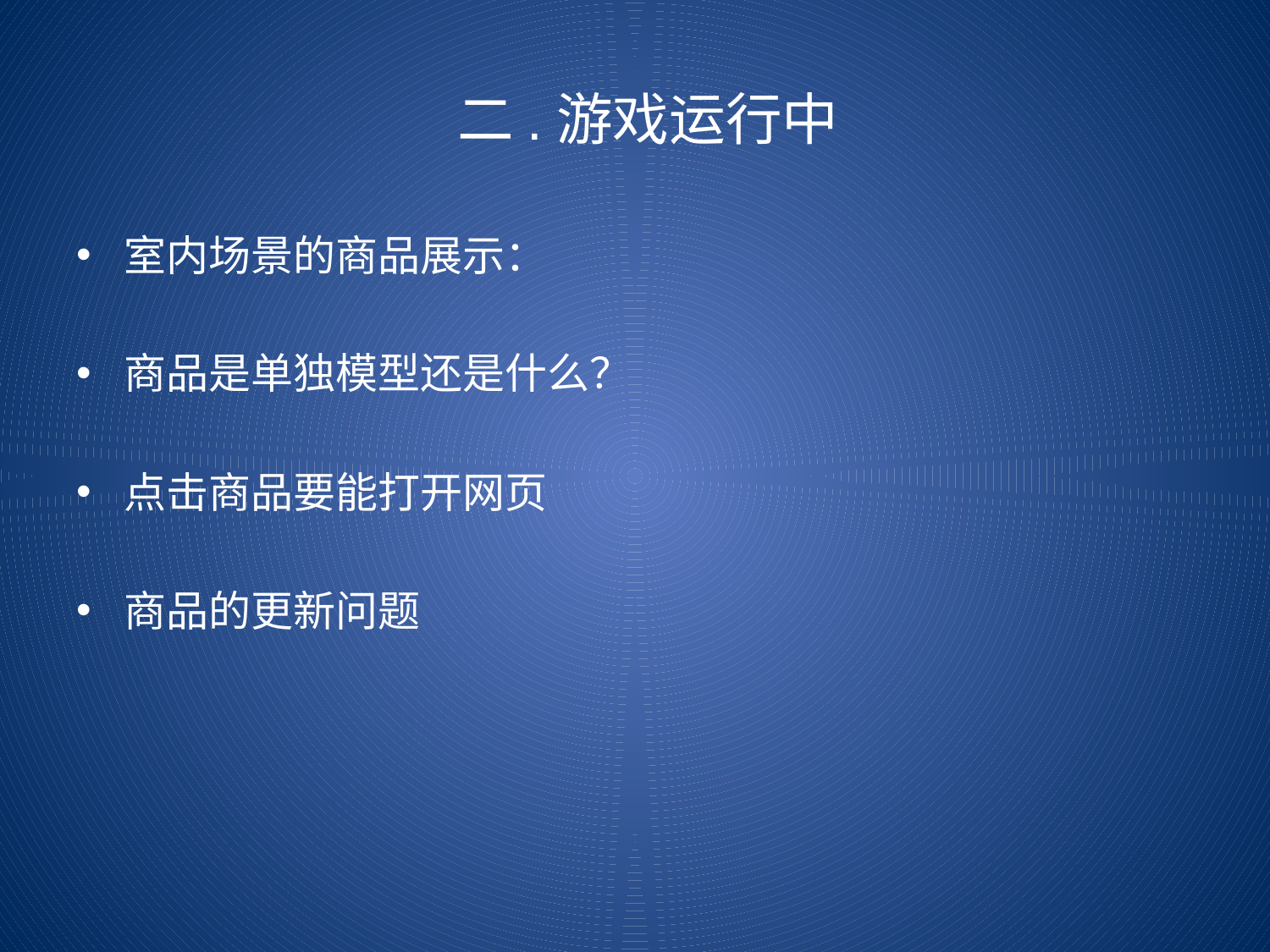

# 二.游戏运行中
室内场景的商品展示：

商品是单独模型还是什么？

点击商品要能打开网页

商品的更新问题